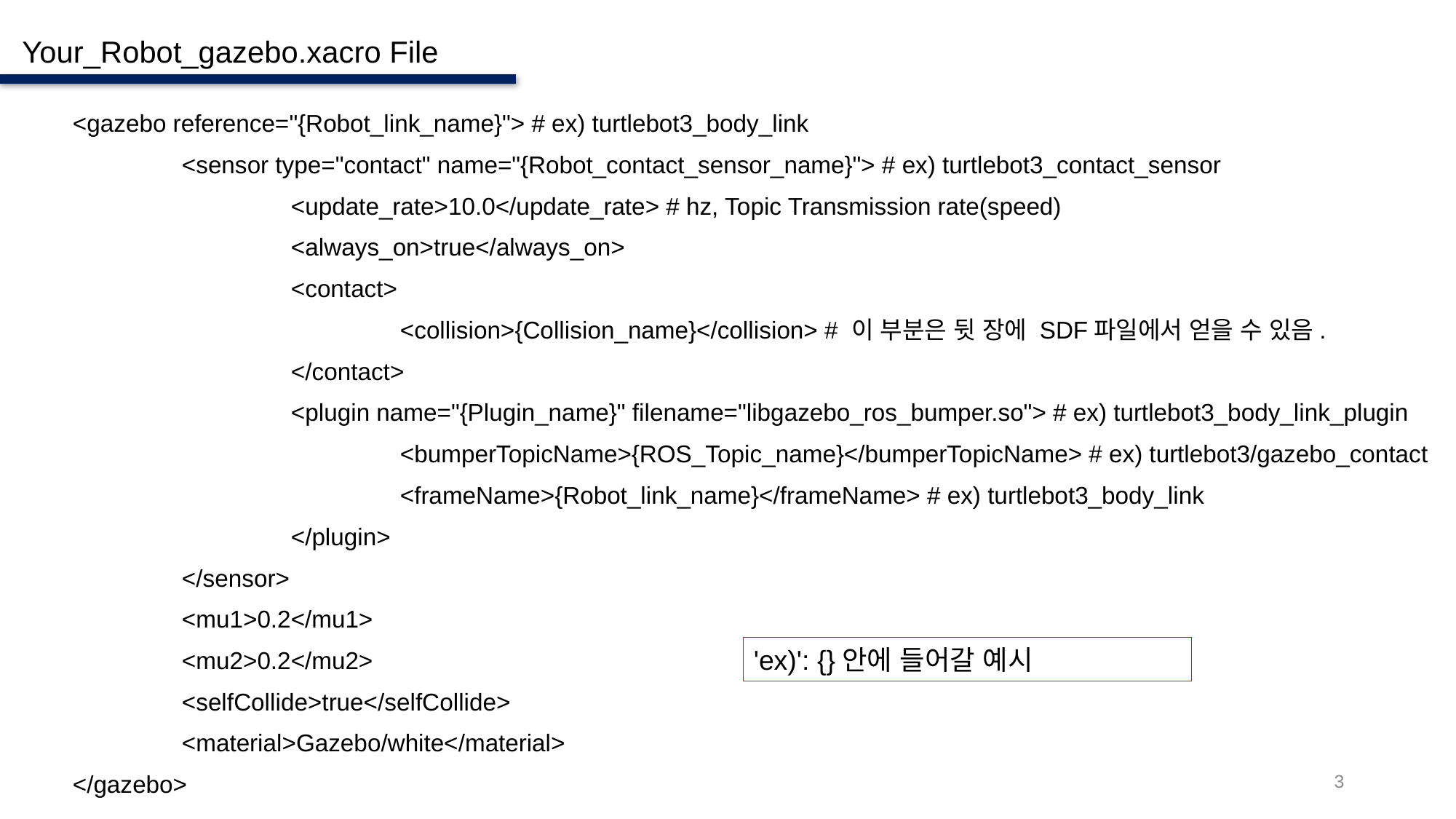

Your_Robot_gazebo.xacro File

<gazebo reference="{Robot_link_name}"> # ex) turtlebot3_body_link
	<sensor type="contact" name="{Robot_contact_sensor_name}"> # ex) turtlebot3_contact_sensor
		<update_rate>10.0</update_rate> # hz, Topic Transmission rate(speed)
		<always_on>true</always_on>
		<contact>
			<collision>{Collision_name}</collision> # 이 부분은 뒷 장에 SDF파일에서 얻을 수 있음.
		</contact>
		<plugin name="{Plugin_name}" filename="libgazebo_ros_bumper.so"> # ex) turtlebot3_body_link_plugin
			<bumperTopicName>{ROS_Topic_name}</bumperTopicName> # ex) turtlebot3/gazebo_contact
			<frameName>{Robot_link_name}</frameName> # ex) turtlebot3_body_link
		</plugin>
	</sensor>
	<mu1>0.2</mu1>
	<mu2>0.2</mu2>
	<selfCollide>true</selfCollide>
	<material>Gazebo/white</material>
</gazebo>
'ex)': {}안에 들어갈 예시
3